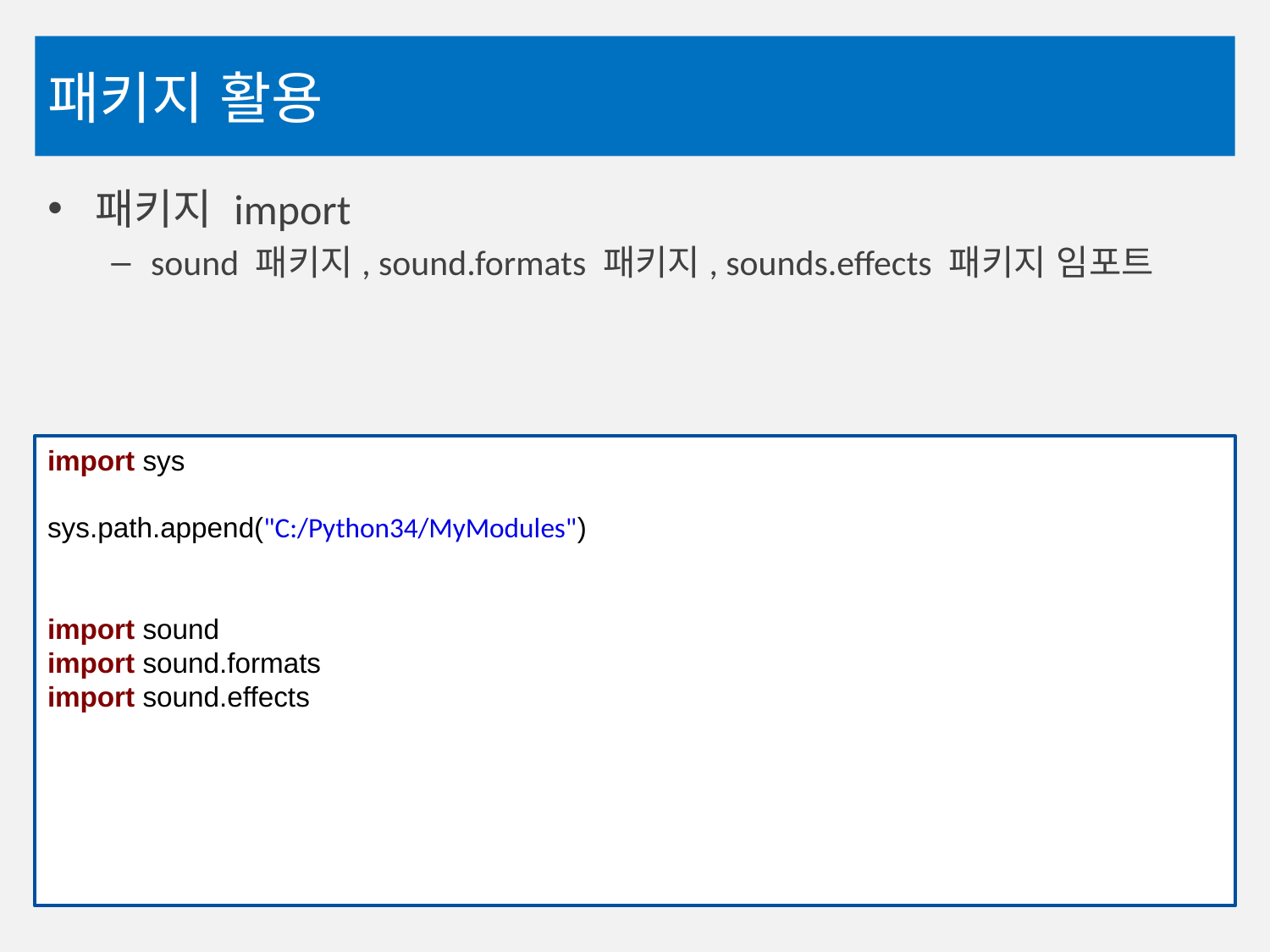

# 패키지 활용
패키지 import
sound 패키지, sound.formats 패키지, sounds.effects 패키지 임포트
import sys

sys.path.append("C:/Python34/MyModules")

import sound
import sound.formats
import sound.effects